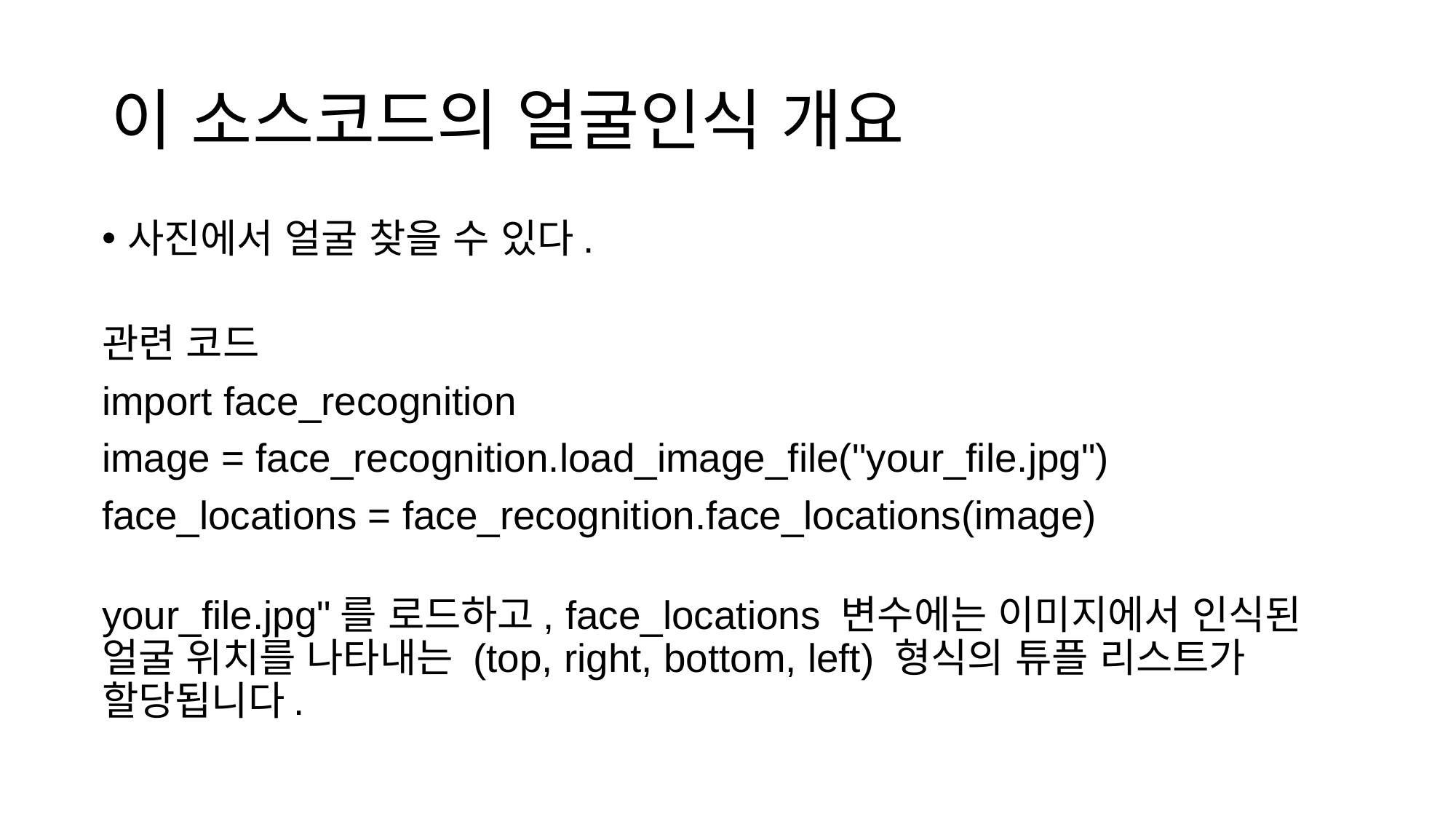

# 이 소스코드의 얼굴인식 개요
사진에서 얼굴 찾을 수 있다.
관련 코드
import face_recognition
image = face_recognition.load_image_file("your_file.jpg")
face_locations = face_recognition.face_locations(image)
your_file.jpg"를 로드하고, face_locations 변수에는 이미지에서 인식된 얼굴 위치를 나타내는 (top, right, bottom, left) 형식의 튜플 리스트가 할당됩니다.